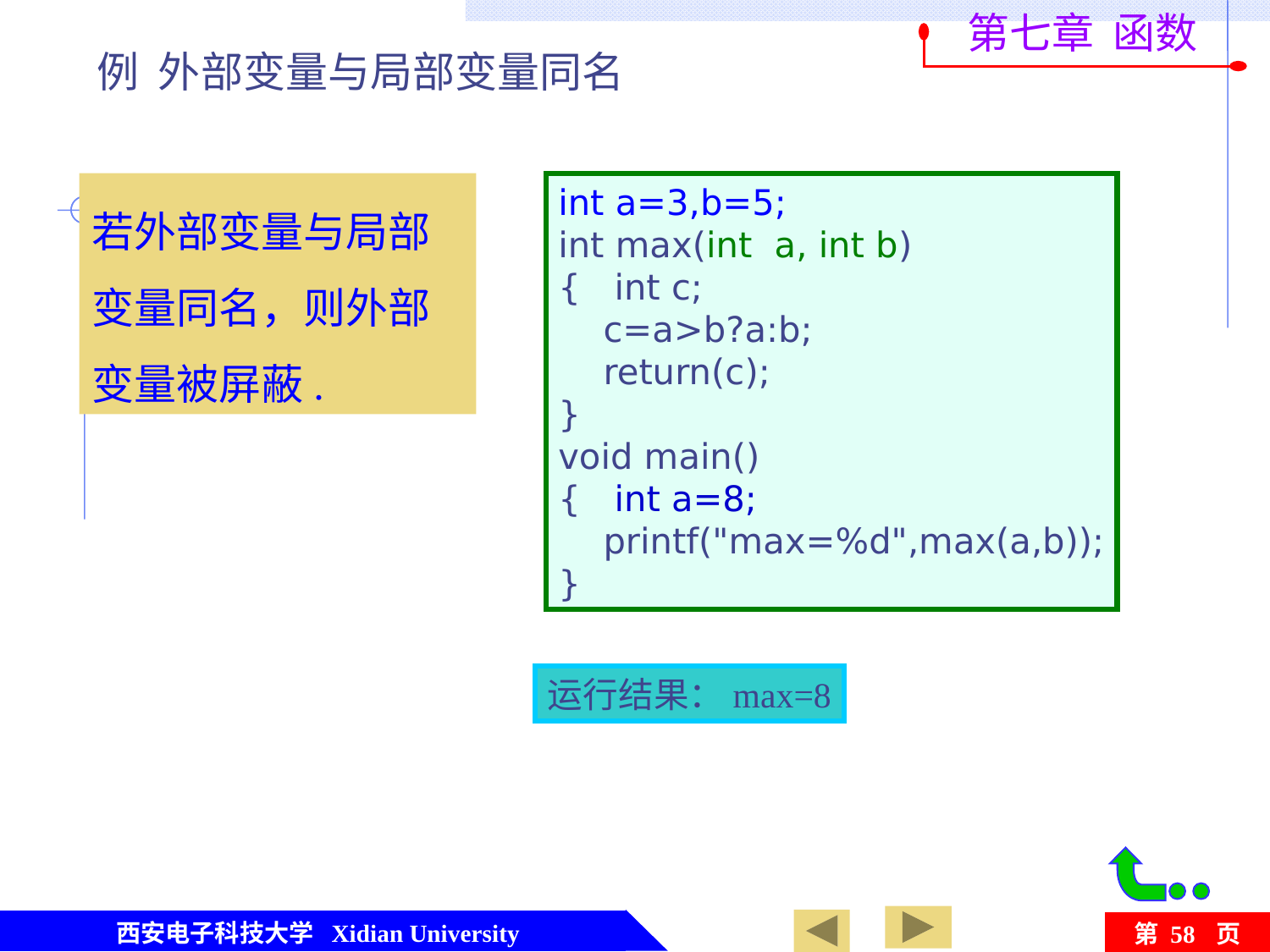

第七章  函数

例  外部变量与局部变量同名
若外部变量与局部变量同名，则外部变量被屏蔽.
int a=3,b=5;
int max(int  a, int b)
{   int c;
    c=a>b?a:b;
    return(c);
}
void main()
{   int a=8;
    printf("max=%d",max(a,b));
}
运行结果：max=8